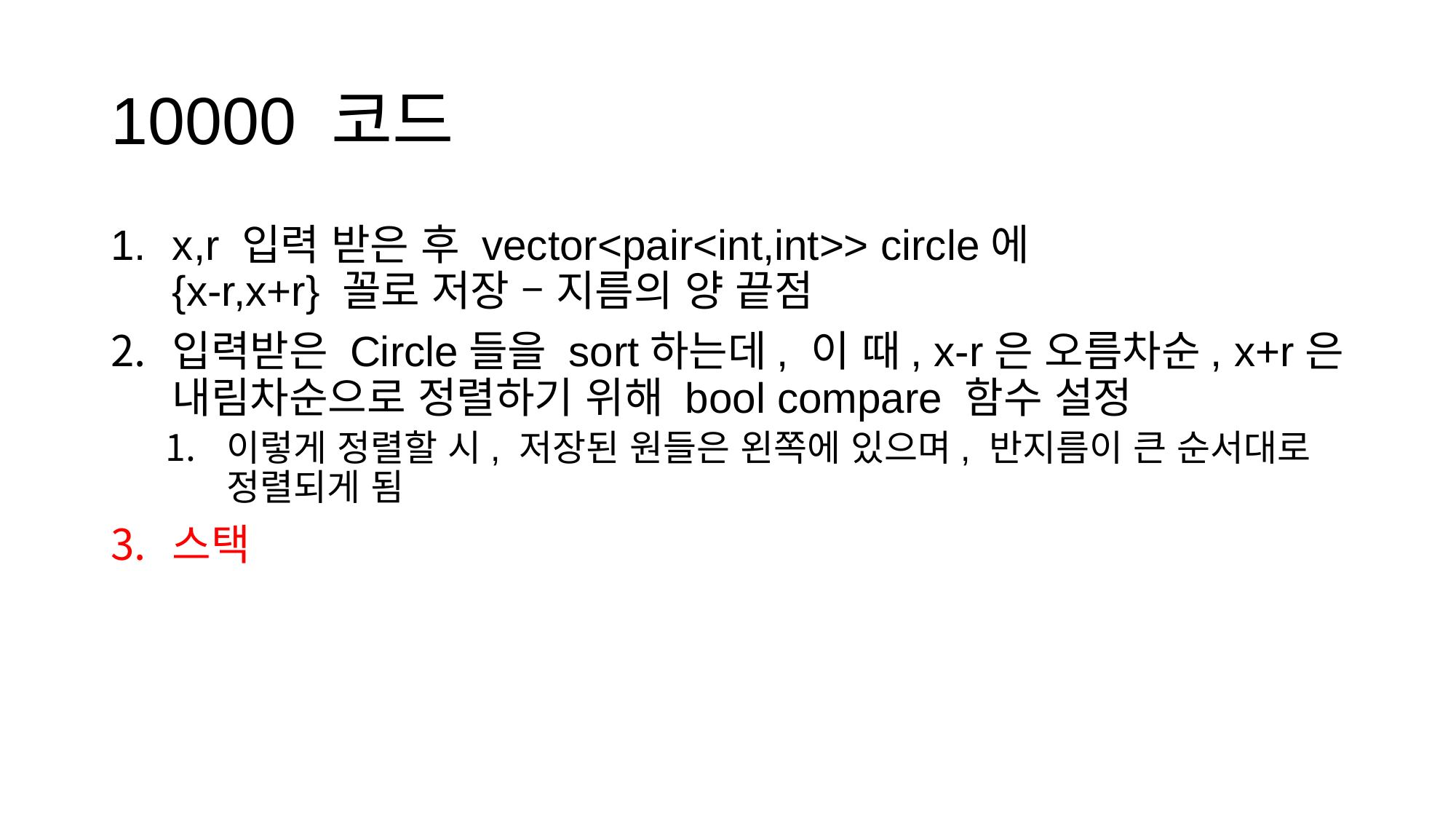

# 10000 코드
x,r 입력 받은 후 vector<pair<int,int>> circle에
{x-r,x+r} 꼴로 저장 – 지름의 양 끝점
입력받은 Circle들을 sort하는데, 이 때, x-r은 오름차순, x+r은 내림차순으로 정렬하기 위해 bool compare 함수 설정
이렇게 정렬할 시, 저장된 원들은 왼쪽에 있으며, 반지름이 큰 순서대로 정렬되게 됨
스택